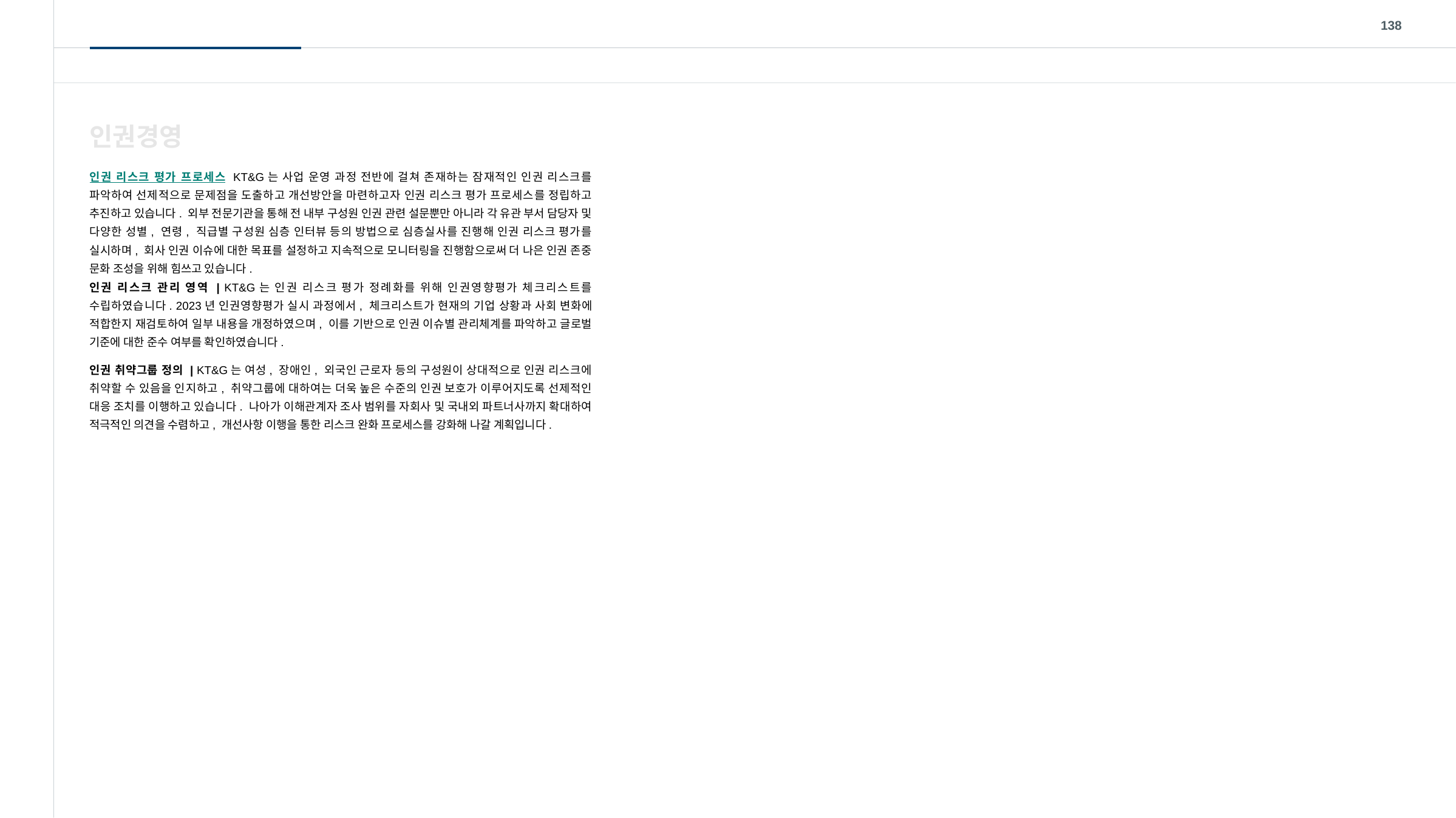

138
인권경영
인권 리스크 평가 프로세스 KT&G는 사업 운영 과정 전반에 걸쳐 존재하는 잠재적인 인권 리스크를 파악하여 선제적으로 문제점을 도출하고 개선방안을 마련하고자 인권 리스크 평가 프로세스를 정립하고 추진하고 있습니다. 외부 전문기관을 통해 전 내부 구성원 인권 관련 설문뿐만 아니라 각 유관 부서 담당자 및 다양한 성별, 연령, 직급별 구성원 심층 인터뷰 등의 방법으로 심층실사를 진행해 인권 리스크 평가를 실시하며, 회사 인권 이슈에 대한 목표를 설정하고 지속적으로 모니터링을 진행함으로써 더 나은 인권 존중 문화 조성을 위해 힘쓰고 있습니다.
인권 리스크 관리 영역 | KT&G는 인권 리스크 평가 정례화를 위해 인권영향평가 체크리스트를 수립하였습니다. 2023년 인권영향평가 실시 과정에서, 체크리스트가 현재의 기업 상황과 사회 변화에 적합한지 재검토하여 일부 내용을 개정하였으며, 이를 기반으로 인권 이슈별 관리체계를 파악하고 글로벌 기준에 대한 준수 여부를 확인하였습니다.
인권 취약그룹 정의 | KT&G는 여성, 장애인, 외국인 근로자 등의 구성원이 상대적으로 인권 리스크에 취약할 수 있음을 인지하고, 취약그룹에 대하여는 더욱 높은 수준의 인권 보호가 이루어지도록 선제적인 대응 조치를 이행하고 있습니다. 나아가 이해관계자 조사 범위를 자회사 및 국내외 파트너사까지 확대하여 적극적인 의견을 수렴하고, 개선사항 이행을 통한 리스크 완화 프로세스를 강화해 나갈 계획입니다.